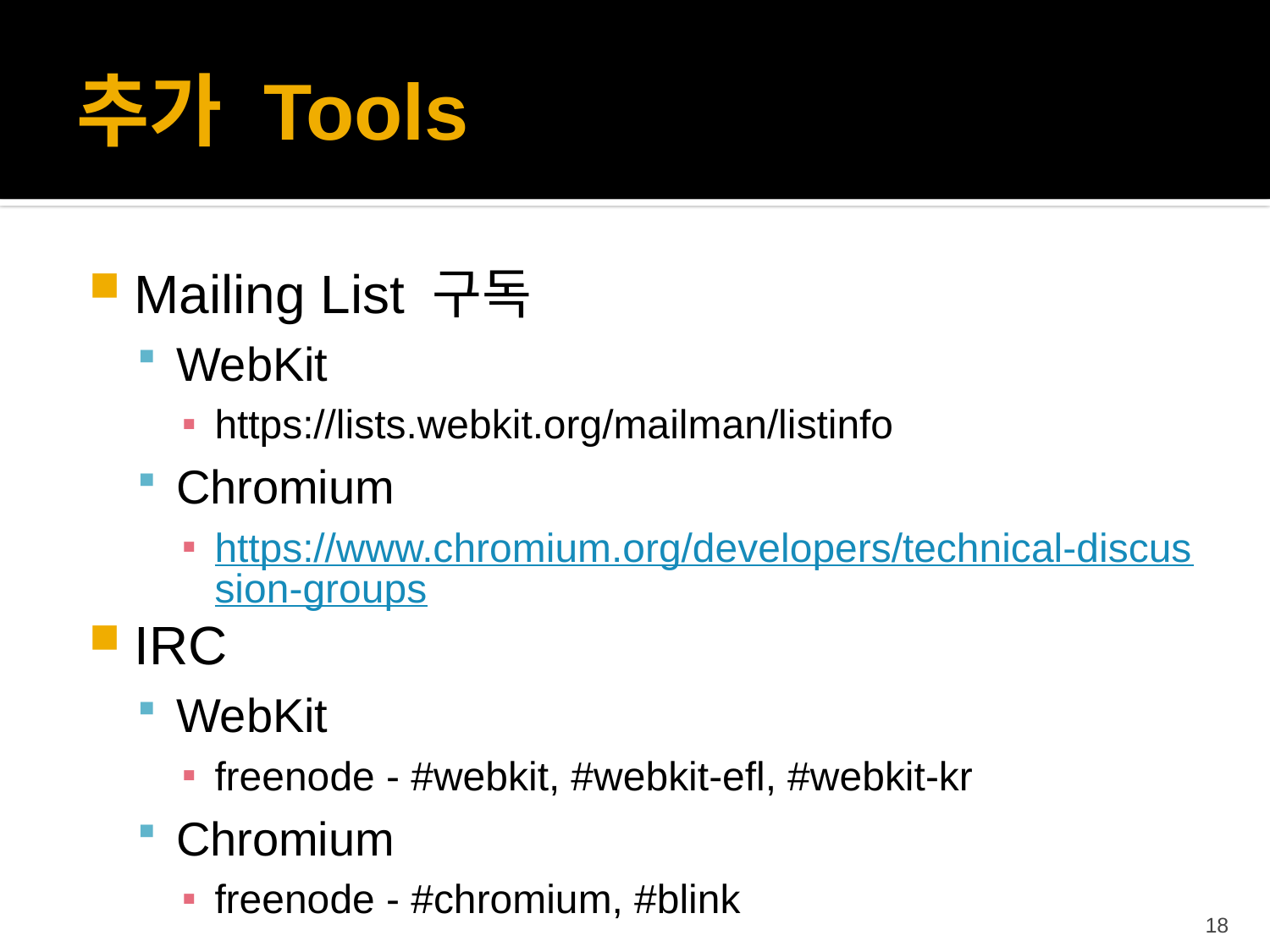

# 추가 Tools
Mailing List 구독
WebKit
https://lists.webkit.org/mailman/listinfo
Chromium
https://www.chromium.org/developers/technical-discussion-groups
IRC
WebKit
freenode - #webkit, #webkit-efl, #webkit-kr
Chromium
freenode - #chromium, #blink
18